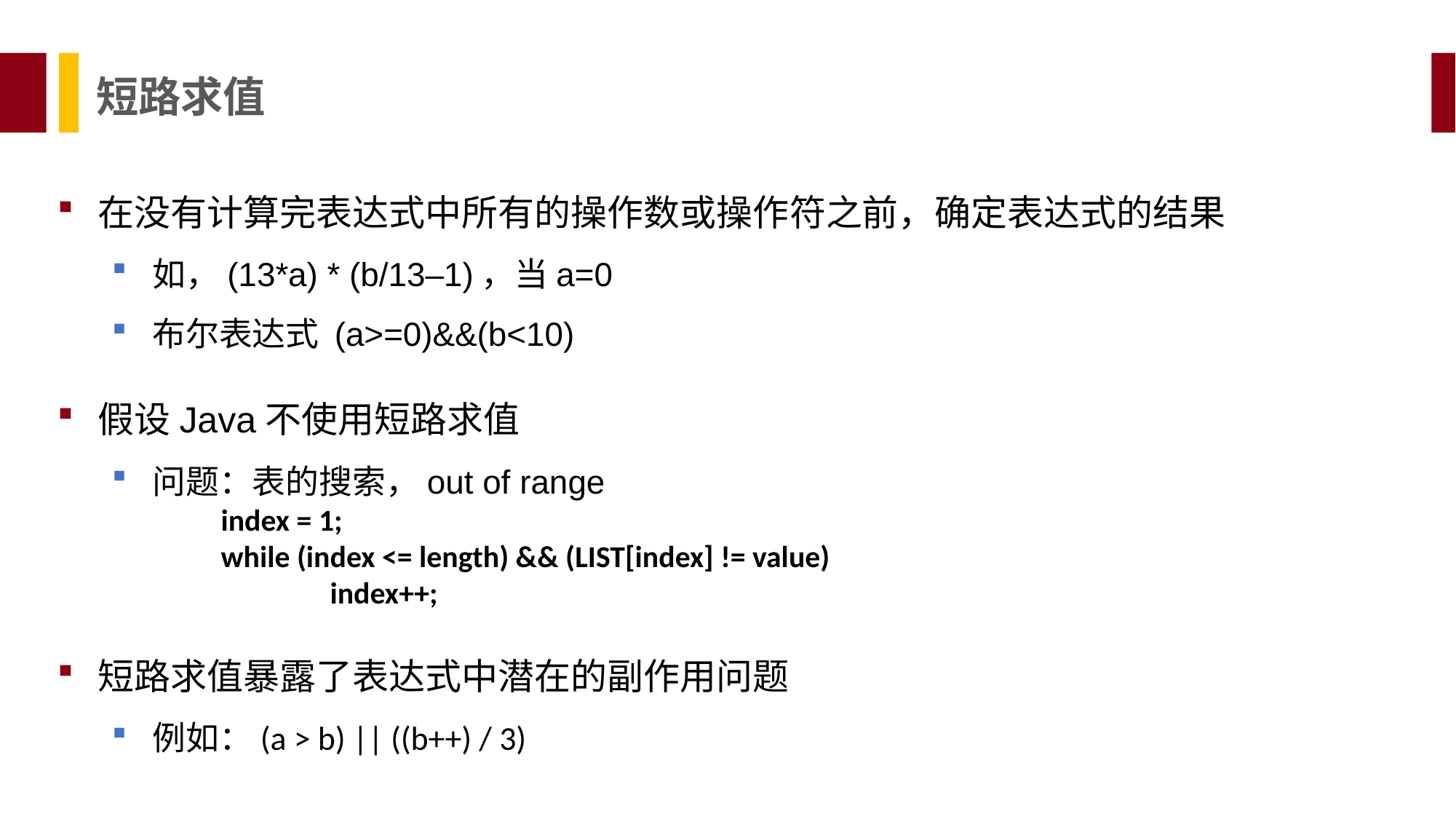

短路求值
在没有计算完表达式中所有的操作数或操作符之前，确定表达式的结果
如，(13*a) * (b/13–1)，当a=0
布尔表达式 (a>=0)&&(b<10)
假设Java不使用短路求值
问题：表的搜索，out of range
	index = 1;
	while (index <= length) && (LIST[index] != value)
		index++;
短路求值暴露了表达式中潜在的副作用问题
例如：(a > b) || ((b++) / 3)